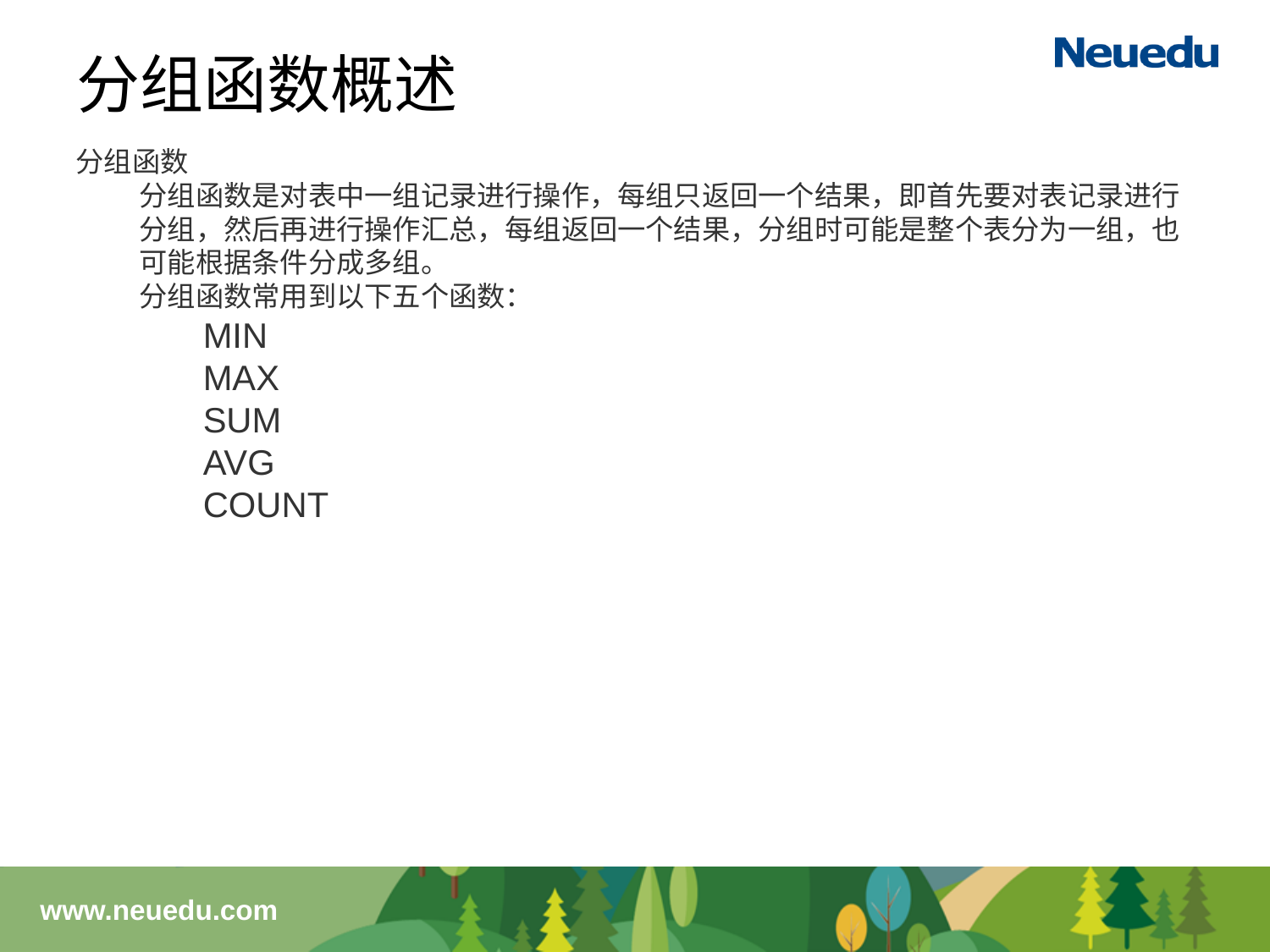

分组函数概述
分组函数
分组函数是对表中一组记录进行操作，每组只返回一个结果，即首先要对表记录进行分组，然后再进行操作汇总，每组返回一个结果，分组时可能是整个表分为一组，也可能根据条件分成多组。
分组函数常用到以下五个函数：
MIN
MAX
SUM
AVG
COUNT